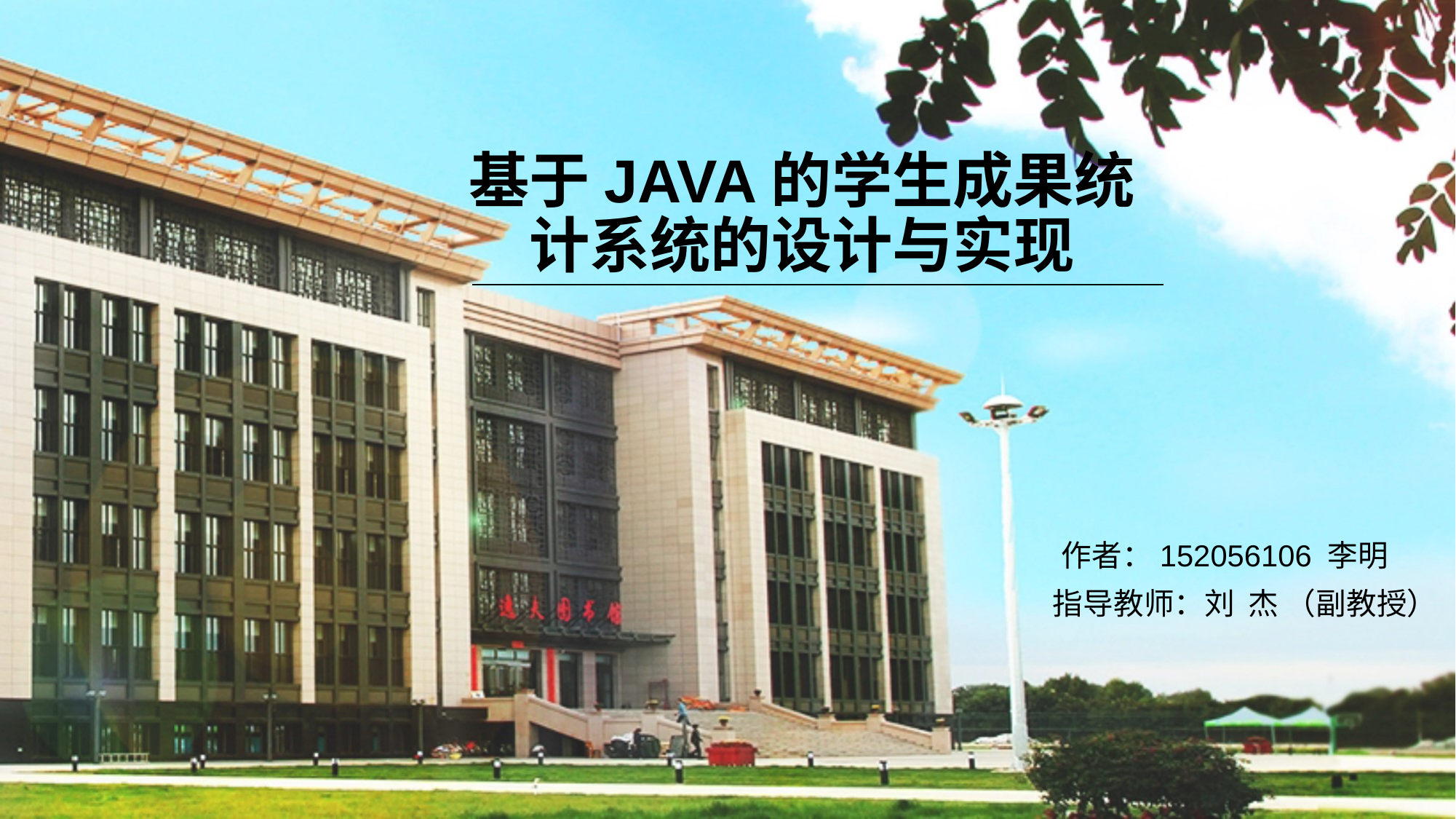

# 基于JAVA的学生成果统计系统的设计与实现

作者：152056106 李明
     指导教师：刘  杰 （副教授）